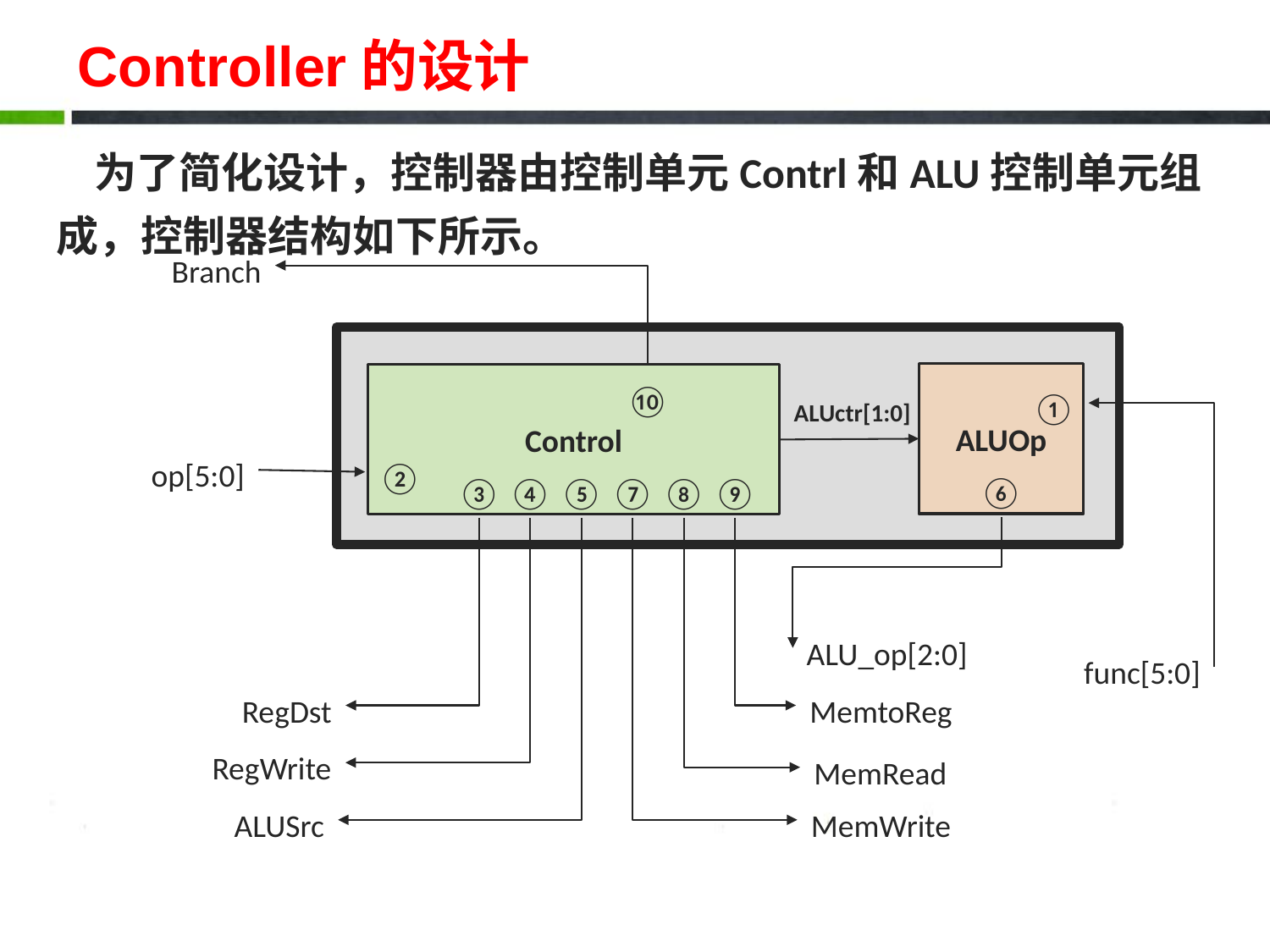

# Controller的设计
为了简化设计，控制器由控制单元Contrl和ALU控制单元组成，控制器结构如下所示。
Branch

ALUOp
Control
⑩
①
ALUctr[1:0]
op[5:0]
②
⑥
③
④
⑤
⑦
⑧
⑨
ALU_op[2:0]
func[5:0]
RegDst
MemtoReg
RegWrite
MemRead
ALUSrc
MemWrite